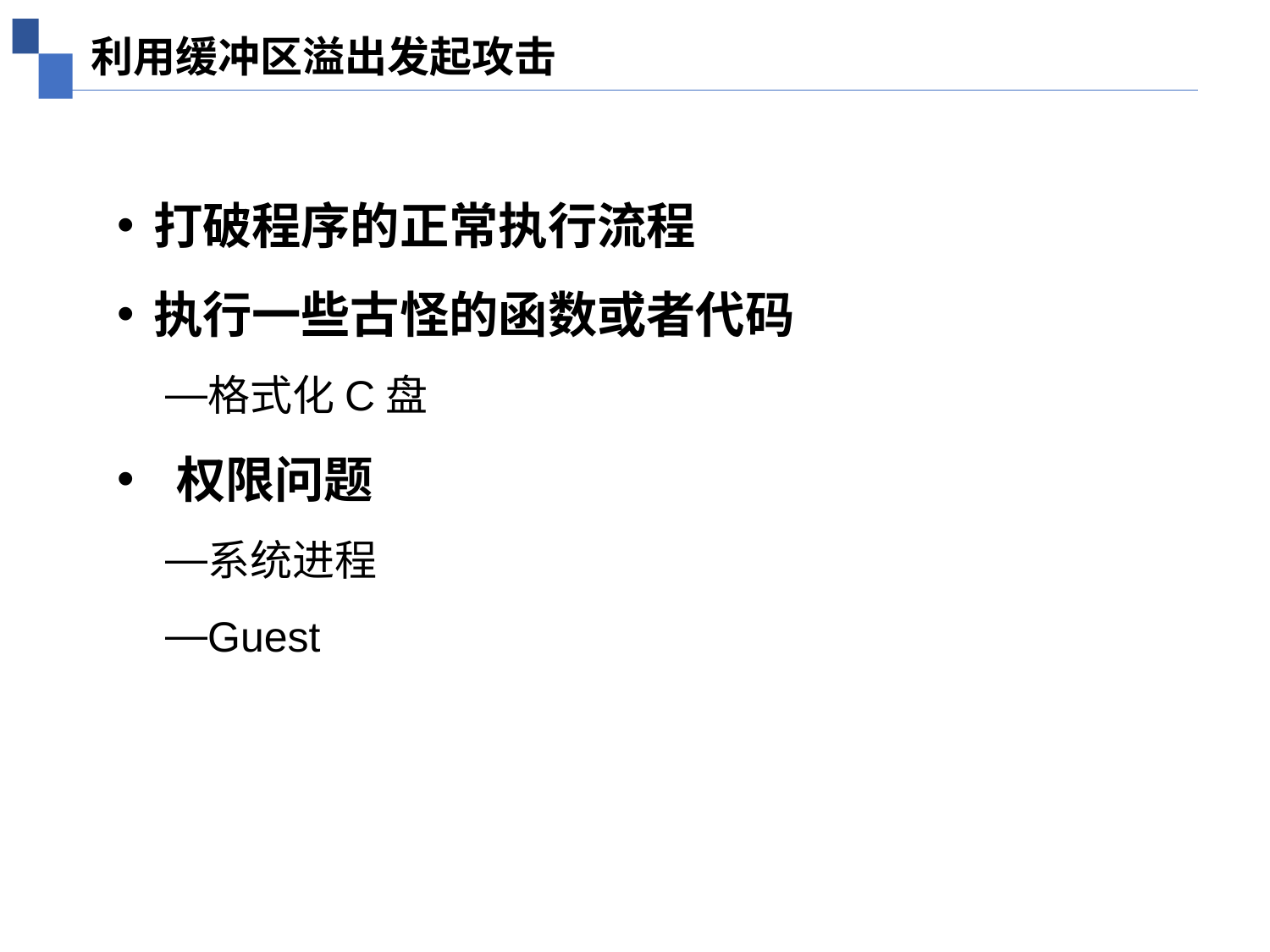

利用缓冲区溢出发起攻击
打破程序的正常执行流程
执行一些古怪的函数或者代码
格式化C盘
 权限问题
系统进程
Guest
16